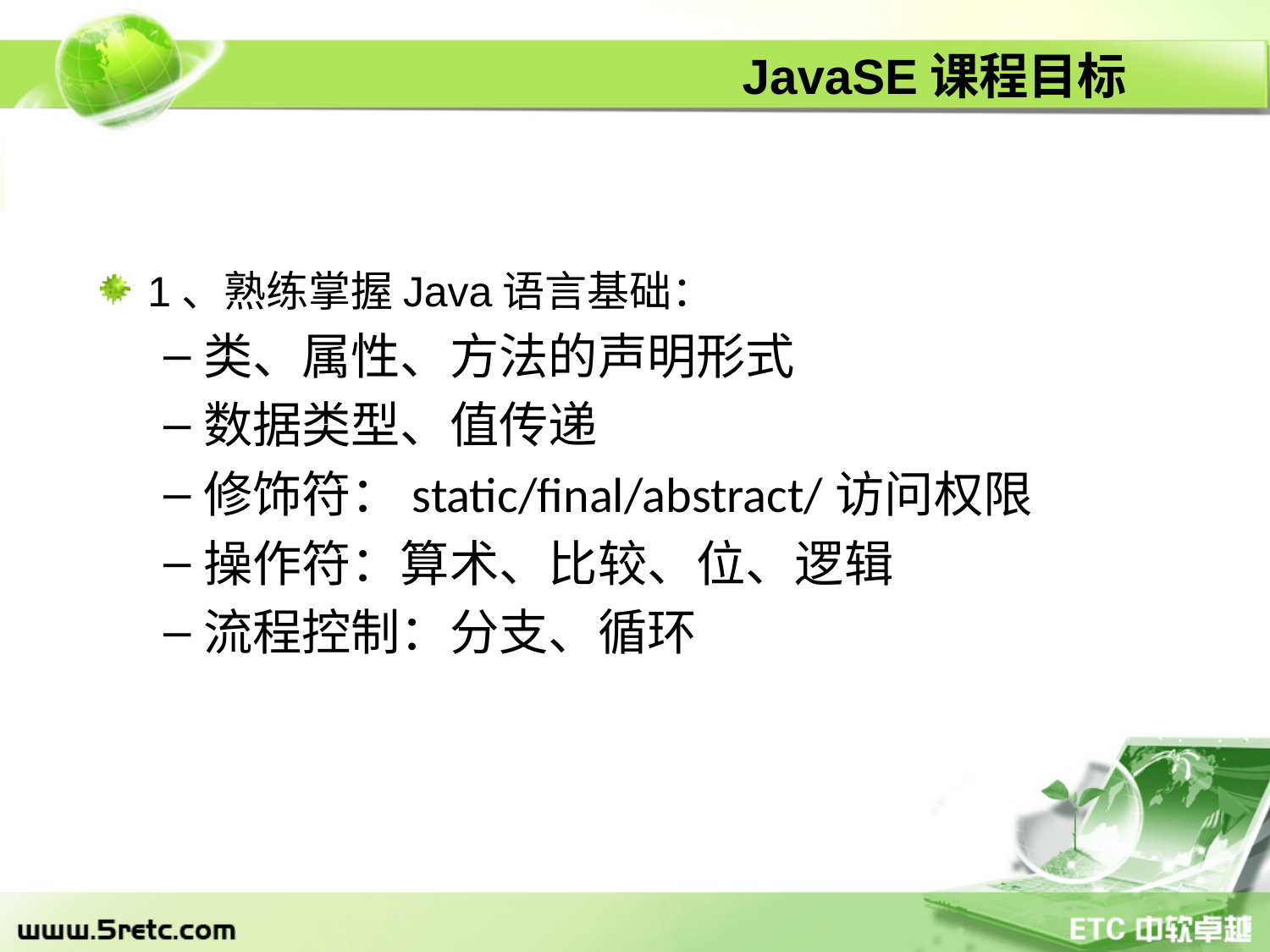

# JavaSE课程目标
1、熟练掌握Java语言基础：
类、属性、方法的声明形式
数据类型、值传递
修饰符：static/final/abstract/访问权限
操作符：算术、比较、位、逻辑
流程控制：分支、循环